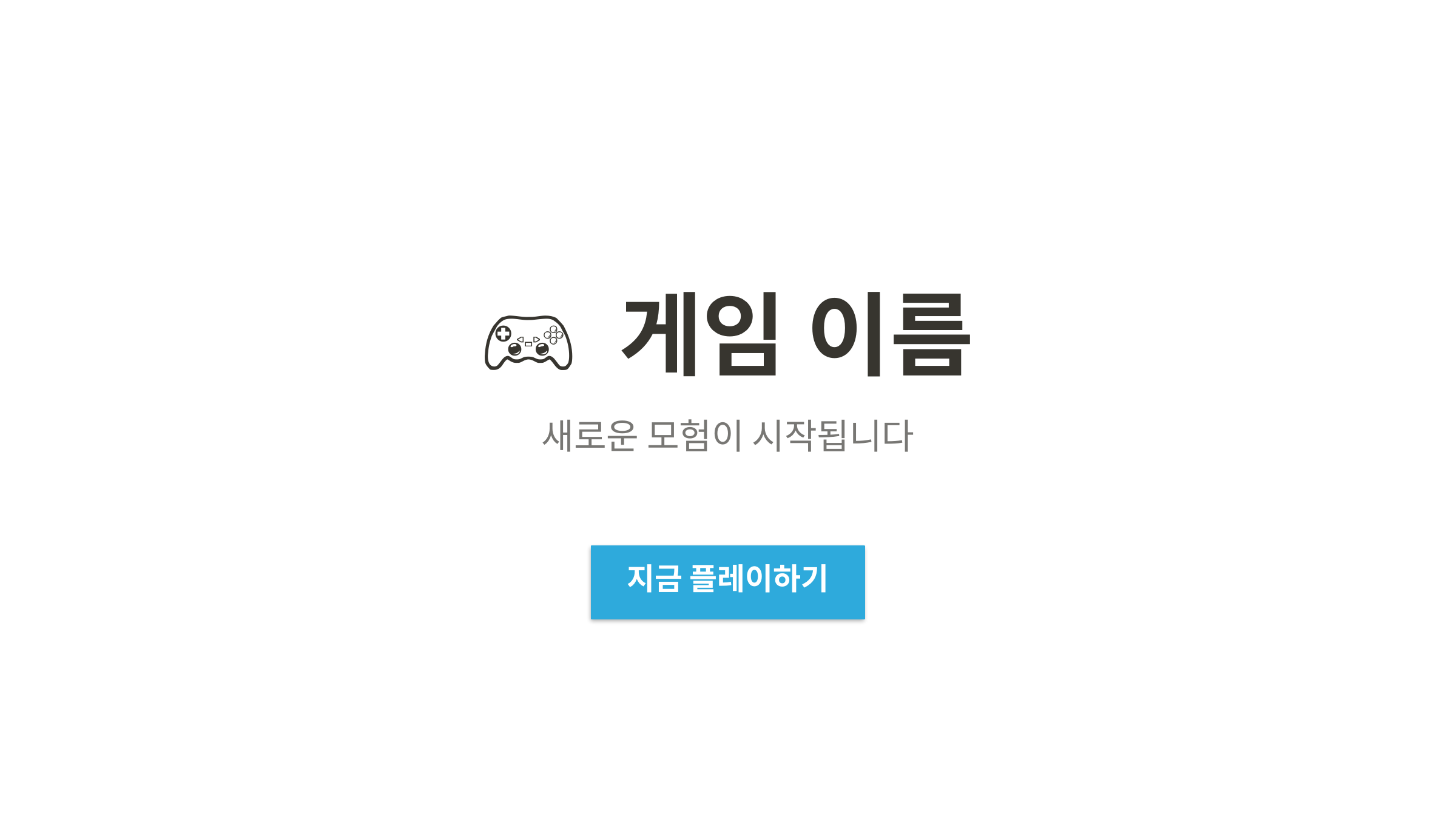

🎮 게임 이름
새로운 모험이 시작됩니다

지금 플레이하기